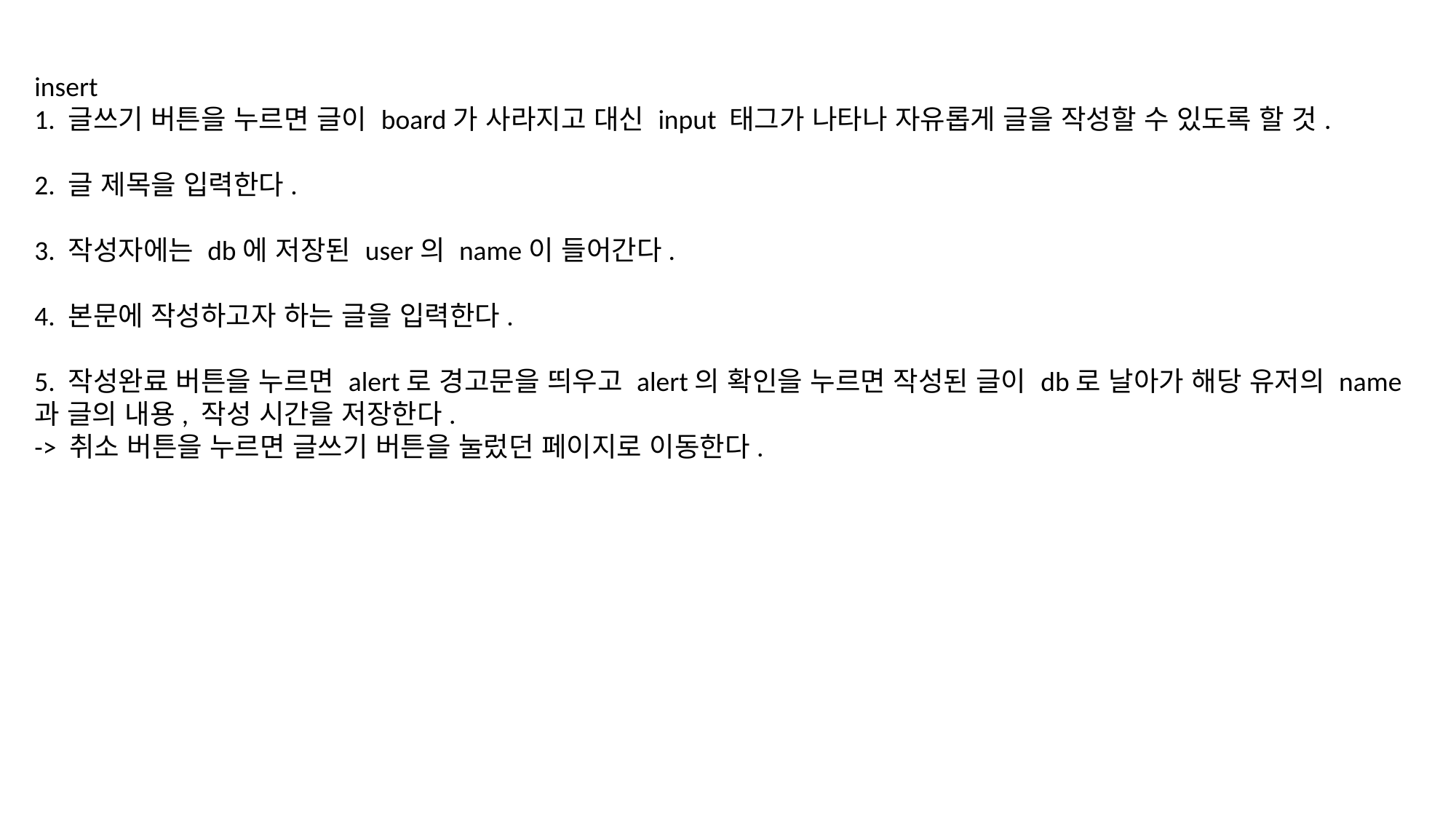

insert
1. 글쓰기 버튼을 누르면 글이 board가 사라지고 대신 input 태그가 나타나 자유롭게 글을 작성할 수 있도록 할 것.

2. 글 제목을 입력한다.

3. 작성자에는 db에 저장된 user의 name이 들어간다.

4. 본문에 작성하고자 하는 글을 입력한다.

5. 작성완료 버튼을 누르면 alert로 경고문을 띄우고 alert의 확인을 누르면 작성된 글이 db로 날아가 해당 유저의 name과 글의 내용, 작성 시간을 저장한다.
-> 취소 버튼을 누르면 글쓰기 버튼을 눌렀던 페이지로 이동한다.